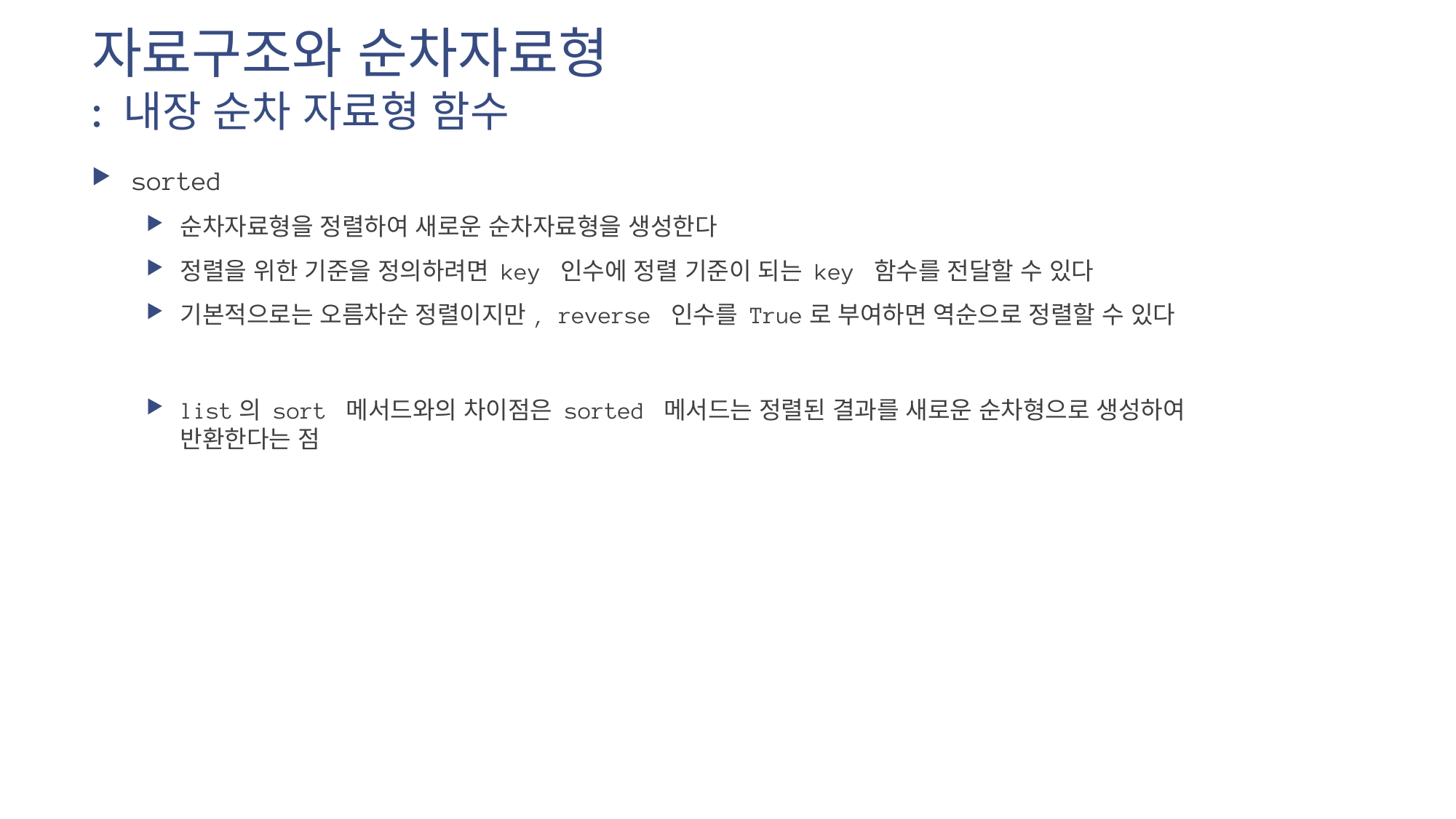

# 자료구조와 순차자료형 : 내장 순차 자료형 함수
sorted
순차자료형을 정렬하여 새로운 순차자료형을 생성한다
정렬을 위한 기준을 정의하려면 key 인수에 정렬 기준이 되는 key 함수를 전달할 수 있다
기본적으로는 오름차순 정렬이지만, reverse 인수를 True로 부여하면 역순으로 정렬할 수 있다

list의 sort 메서드와의 차이점은 sorted 메서드는 정렬된 결과를 새로운 순차형으로 생성하여
반환한다는 점